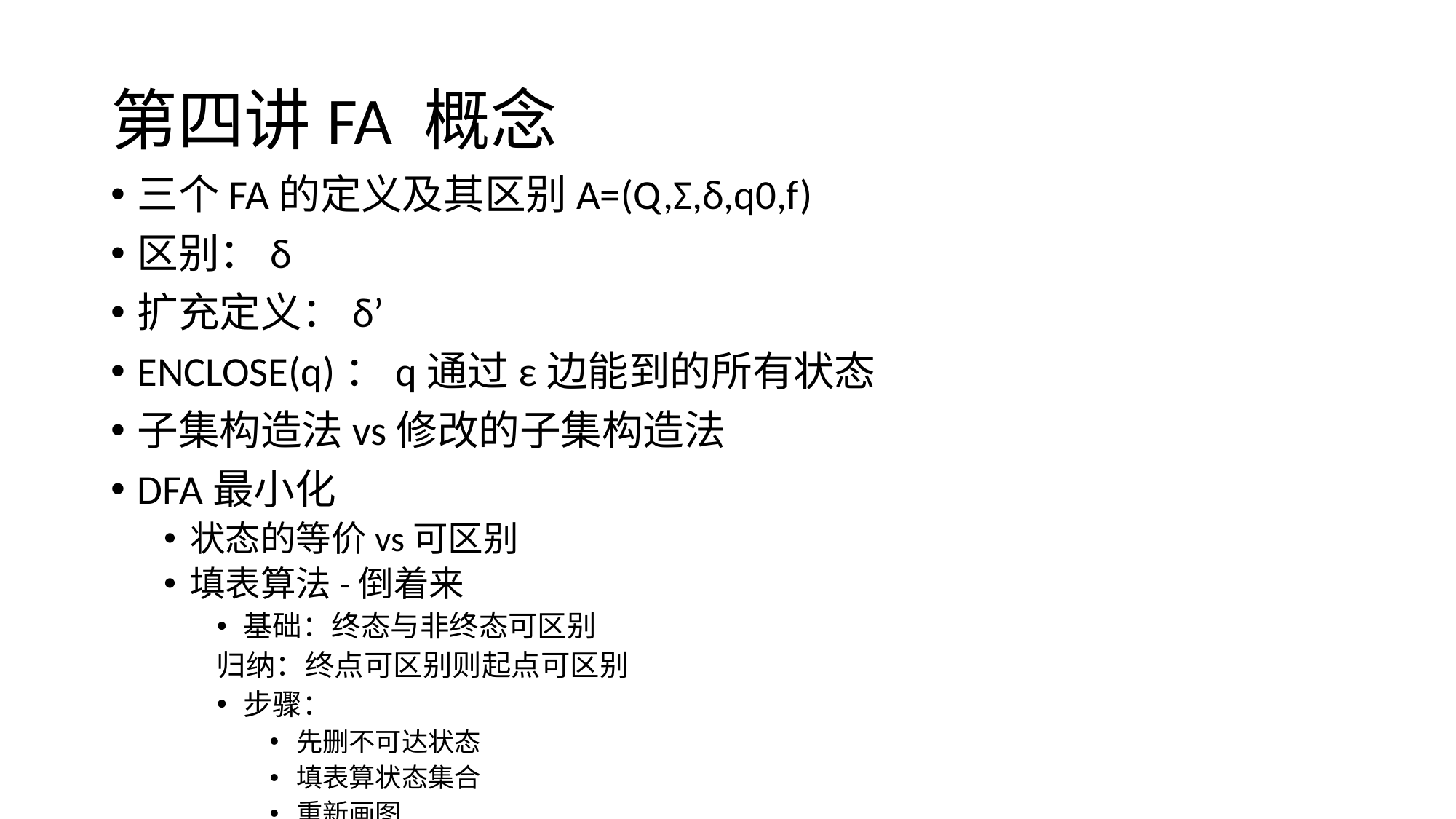

# 第四讲FA 概念
三个FA的定义及其区别A=(Q,Σ,δ,q0,f)
区别：δ
扩充定义：δ’
ENCLOSE(q)：q通过ε边能到的所有状态
子集构造法vs修改的子集构造法
DFA最小化
状态的等价vs可区别
填表算法-倒着来
基础：终态与非终态可区别
归纳：终点可区别则起点可区别
步骤：
先删不可达状态
填表算状态集合
重新画图